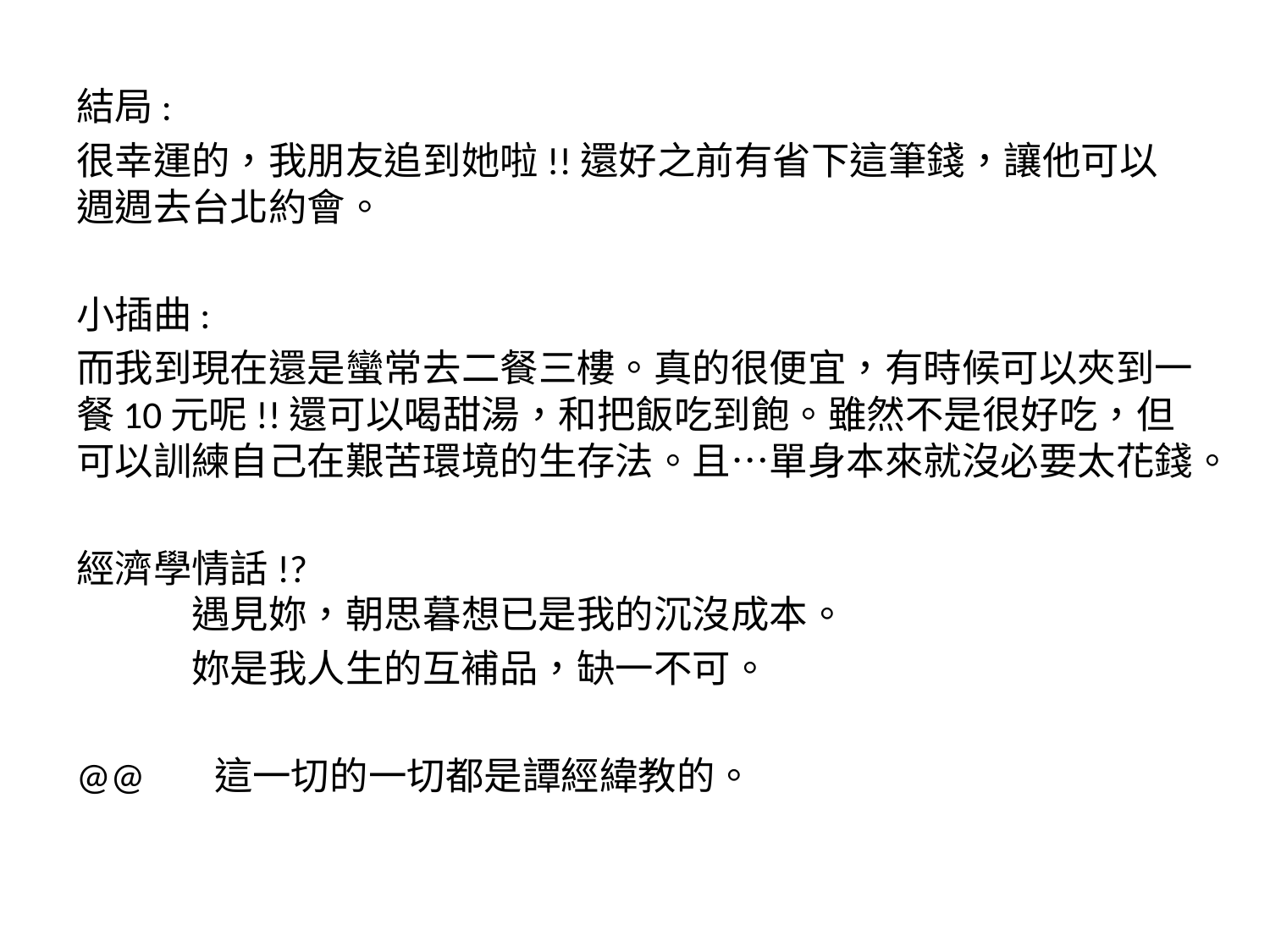

結局:
很幸運的，我朋友追到她啦!!還好之前有省下這筆錢，讓他可以週週去台北約會。

小插曲:
而我到現在還是蠻常去二餐三樓。真的很便宜，有時候可以夾到一餐10元呢!!還可以喝甜湯，和把飯吃到飽。雖然不是很好吃，但可以訓練自己在艱苦環境的生存法。且…單身本來就沒必要太花錢。

經濟學情話!?
	遇見妳，朝思暮想已是我的沉沒成本。
	妳是我人生的互補品，缺一不可。

@@       這一切的一切都是譚經緯教的。